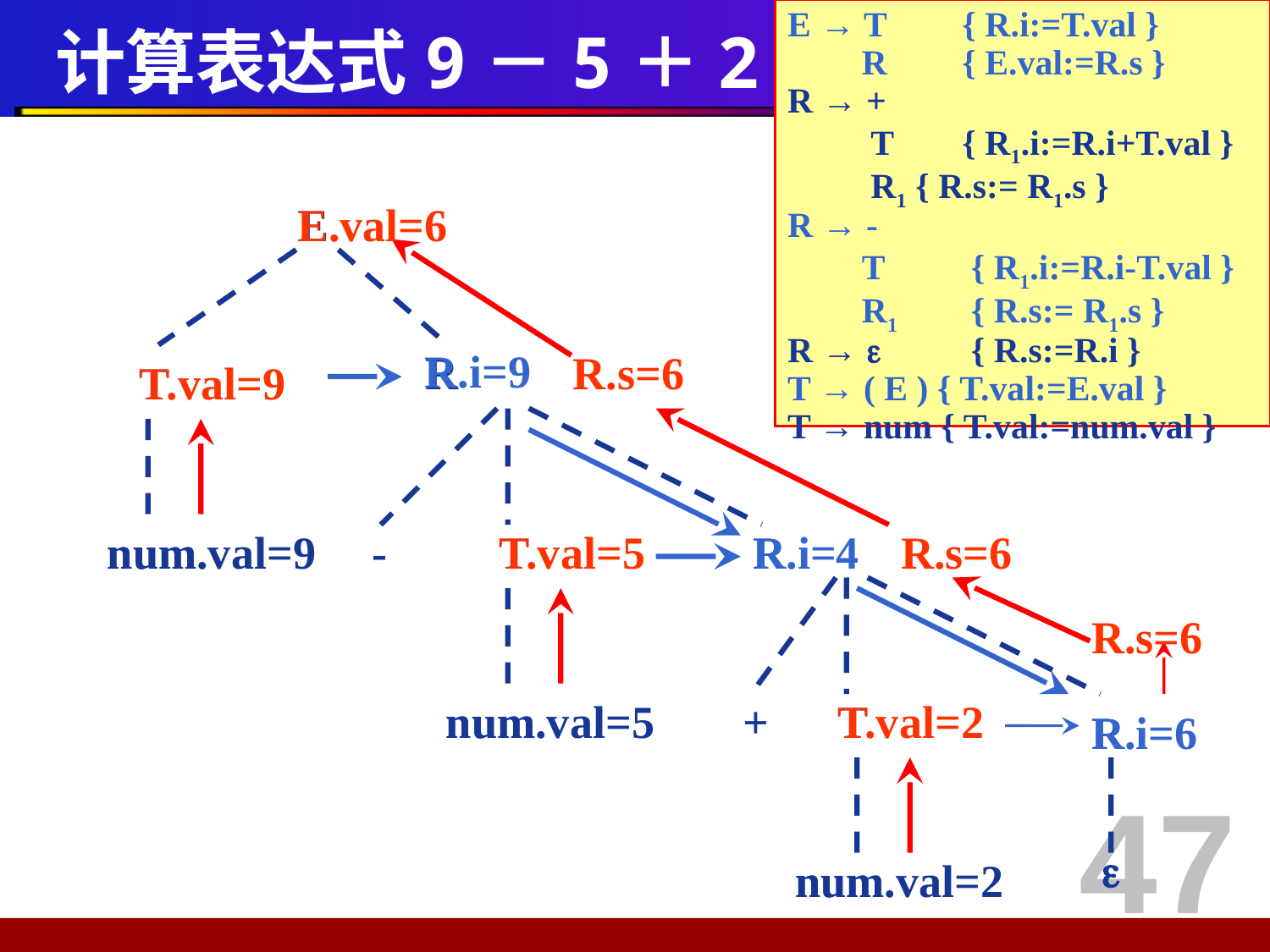

E → T	{ R.i:=T.val }
	   R	{ E.val:=R.s }
R → +
	    T	{ R1.i:=R.i+T.val }
	    R1 { R.s:= R1.s }
R → -
	   T	 { R1.i:=R.i-T.val }
	   R1 	 { R.s:= R1.s }
R → ε	 { R.s:=R.i }
T → ( E ) { T.val:=E.val }
T → num { T.val:=num.val }
# 计算表达式9－5＋2
E
E.val=6

R.i=9
R
R.s=6
T
T.val=9

num
num.val=9
-
T
T.val=5
R
R.i=4
R.s=6

R.s=6

num
num.val=5
+
T
T.val=2
R
R.i=6

47
ε
num
num.val=2